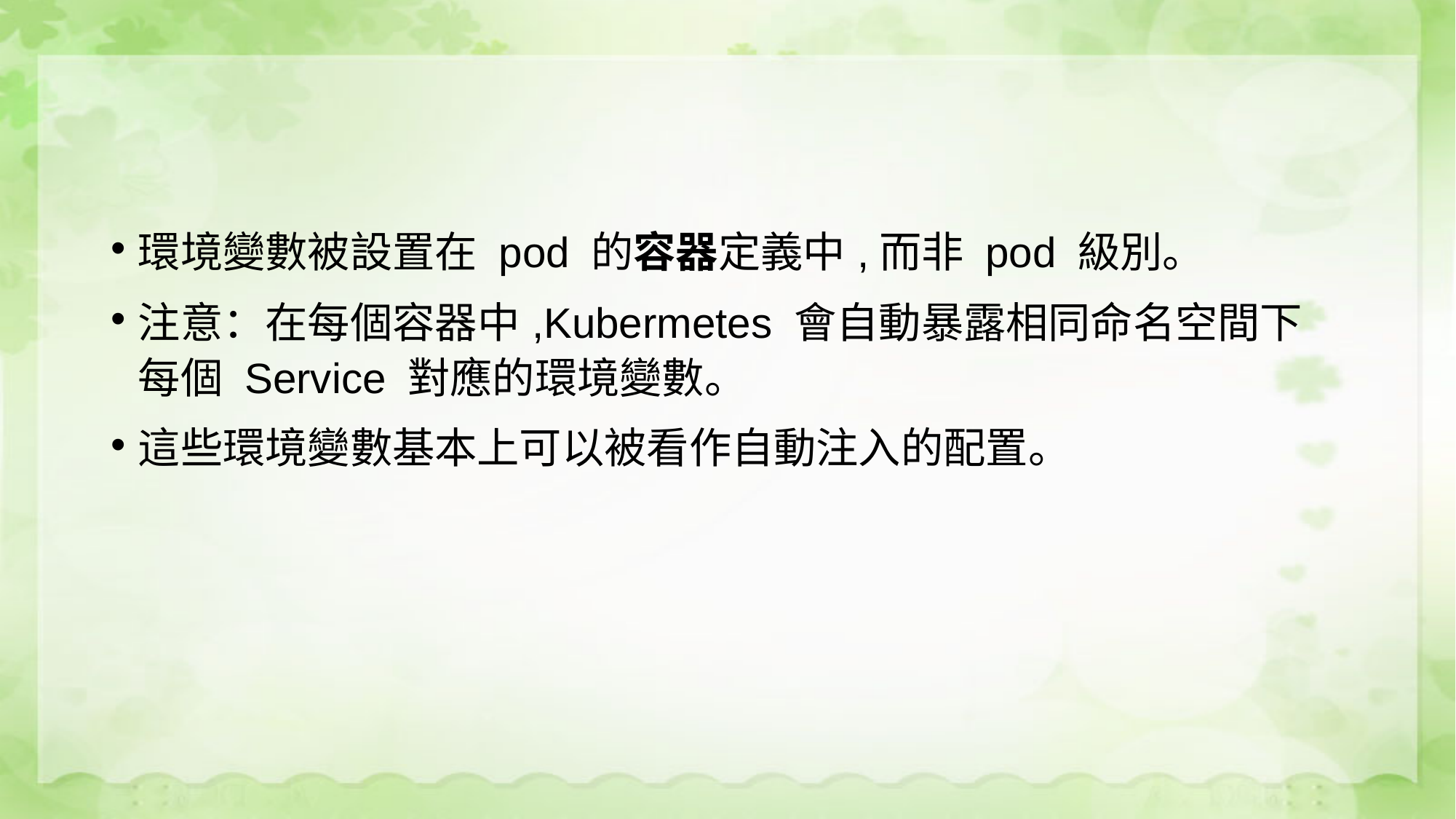

#
環境變數被設置在 pod 的容器定義中,而非 pod 級別。
注意：在每個容器中,Kubermetes 會自動暴露相同命名空間下每個 Service 對應的環境變數。
這些環境變數基本上可以被看作自動注入的配置。